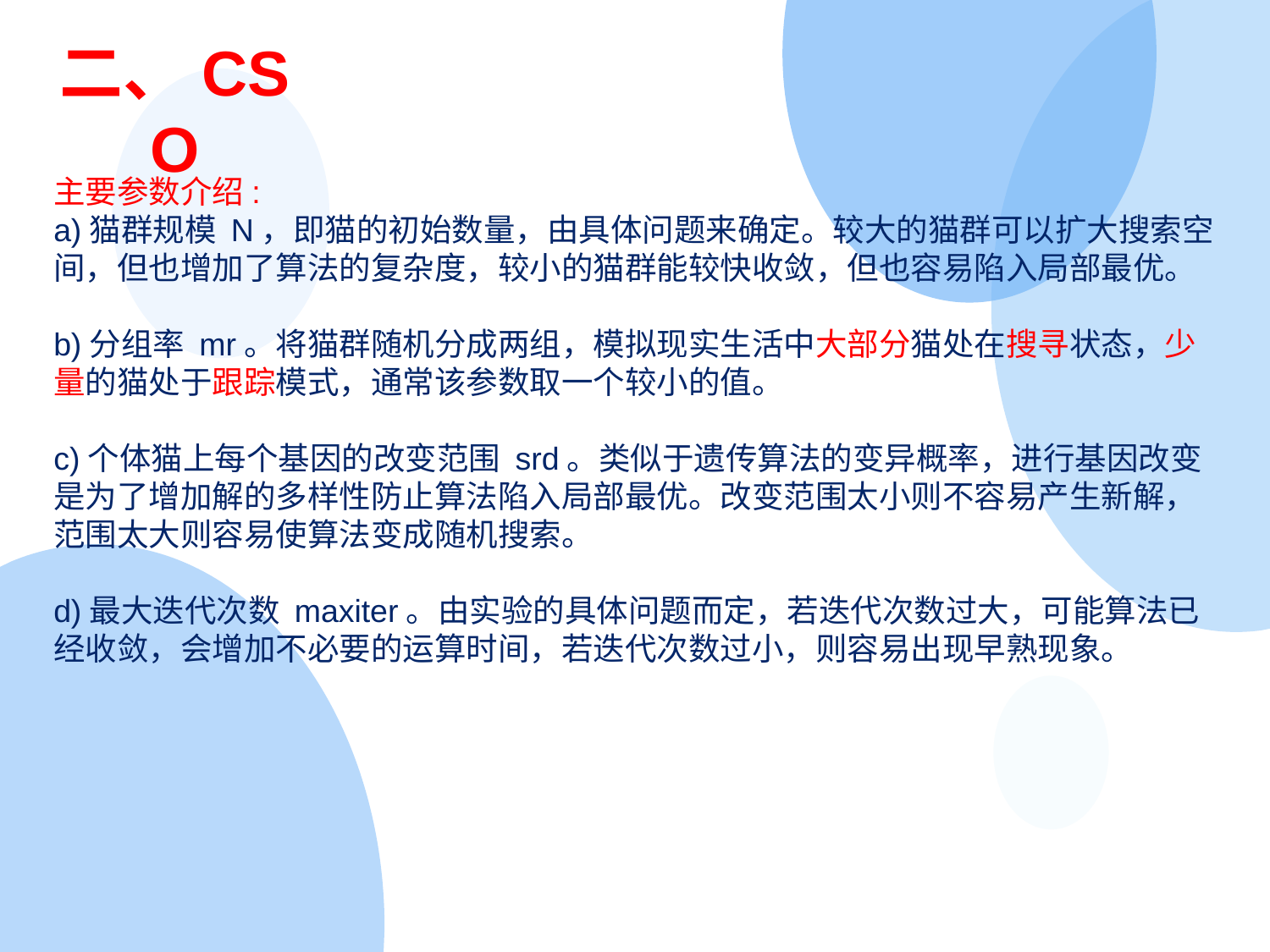

二、CSO
主要参数介绍:
a)猫群规模 N，即猫的初始数量，由具体问题来确定。较大的猫群可以扩大搜索空间，但也增加了算法的复杂度，较小的猫群能较快收敛，但也容易陷入局部最优。

b)分组率 mr。将猫群随机分成两组，模拟现实生活中大部分猫处在搜寻状态，少量的猫处于跟踪模式，通常该参数取一个较小的值。

c)个体猫上每个基因的改变范围 srd。类似于遗传算法的变异概率，进行基因改变是为了增加解的多样性防止算法陷入局部最优。改变范围太小则不容易产生新解，范围太大则容易使算法变成随机搜索。

​d)最大迭代次数 maxiter。由实验的具体问题而定，若迭代次数过大，可能算法已经收敛，会增加不必要的运算时间，若迭代次数过小，则容易出现早熟现象。